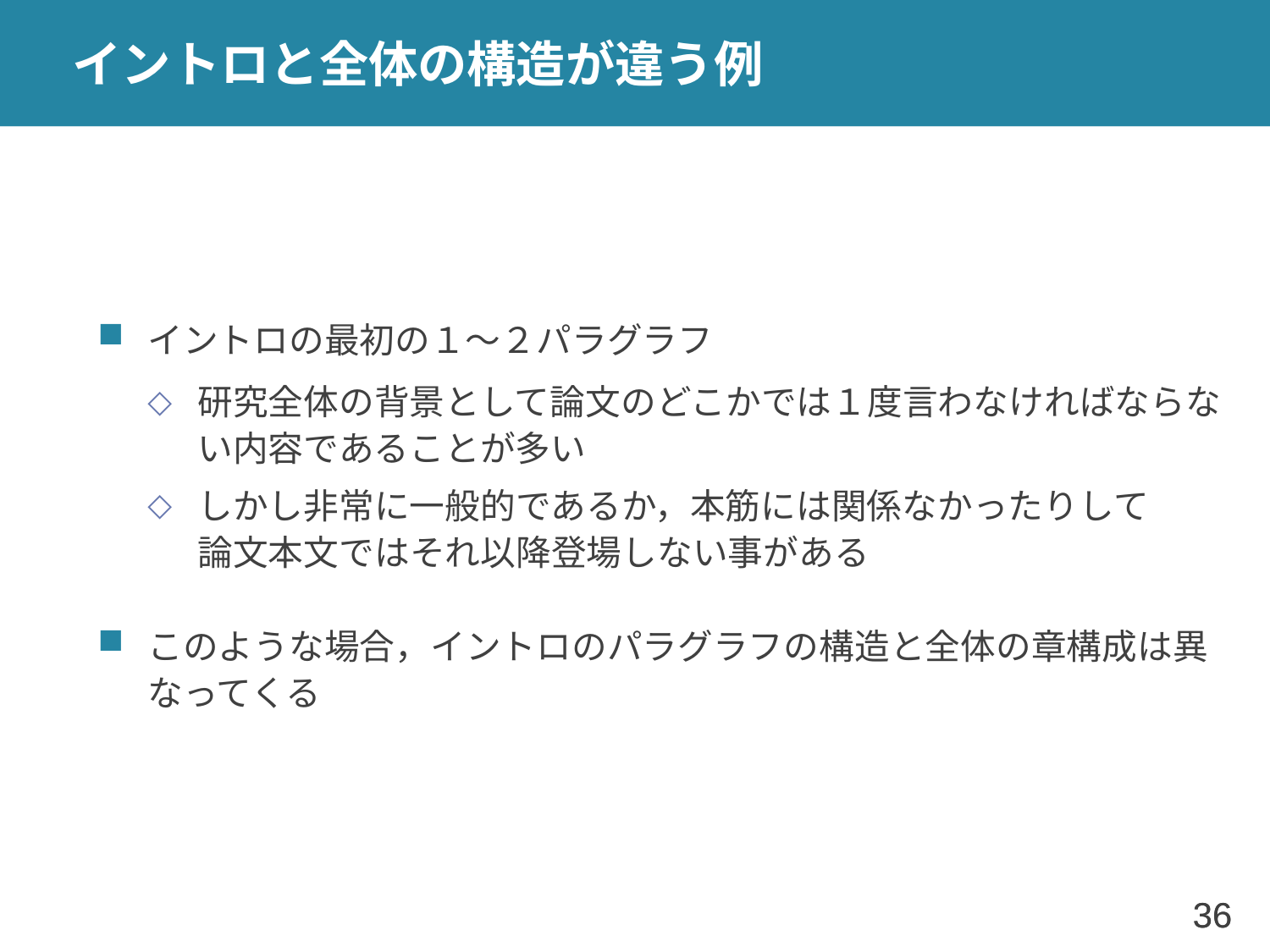

# イントロと全体の構造が違う例
イントロの最初の１～２パラグラフ
研究全体の背景として論文のどこかでは１度言わなければならない内容であることが多い
しかし非常に一般的であるか，本筋には関係なかったりして
論文本文ではそれ以降登場しない事がある
このような場合，イントロのパラグラフの構造と全体の章構成は異なってくる